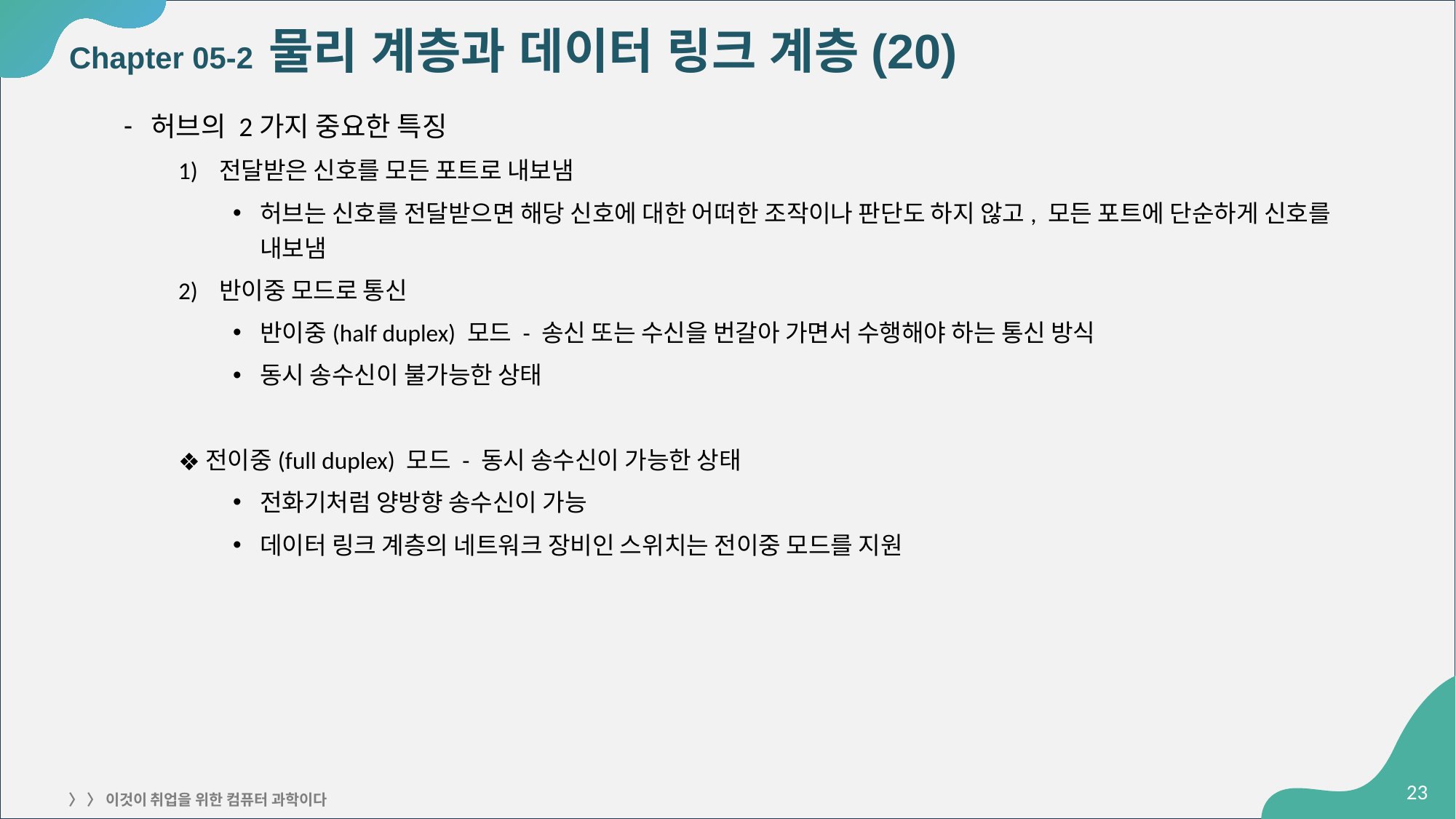

# Chapter 05-2 물리 계층과 데이터 링크 계층(20)
허브의 2가지 중요한 특징
전달받은 신호를 모든 포트로 내보냄
허브는 신호를 전달받으면 해당 신호에 대한 어떠한 조작이나 판단도 하지 않고, 모든 포트에 단순하게 신호를 내보냄
반이중 모드로 통신
반이중(half duplex) 모드 - 송신 또는 수신을 번갈아 가면서 수행해야 하는 통신 방식
동시 송수신이 불가능한 상태

전이중(full duplex) 모드 - 동시 송수신이 가능한 상태
전화기처럼 양방향 송수신이 가능
데이터 링크 계층의 네트워크 장비인 스위치는 전이중 모드를 지원
23
〉 〉 이것이 취업을 위한 컴퓨터 과학이다